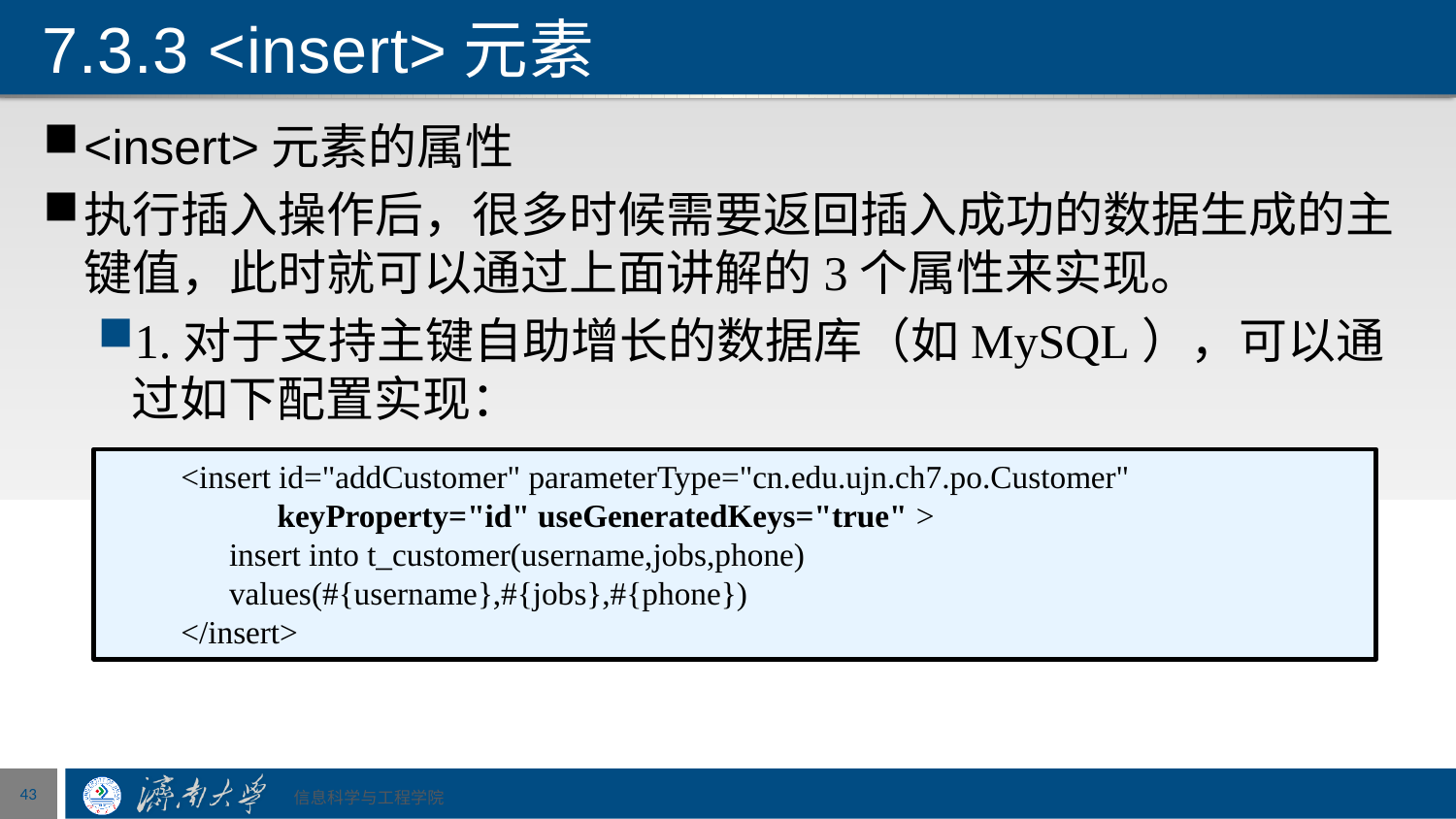

# 7.3.3 <insert>元素
<insert>元素的属性
执行插入操作后，很多时候需要返回插入成功的数据生成的主键值，此时就可以通过上面讲解的3个属性来实现。
1.对于支持主键自助增长的数据库（如MySQL），可以通过如下配置实现：

<insert id="addCustomer" parameterType="cn.edu.ujn.ch7.po.Customer"
            keyProperty="id" useGeneratedKeys="true" >
      insert into t_customer(username,jobs,phone)
      values(#{username},#{jobs},#{phone})
</insert>